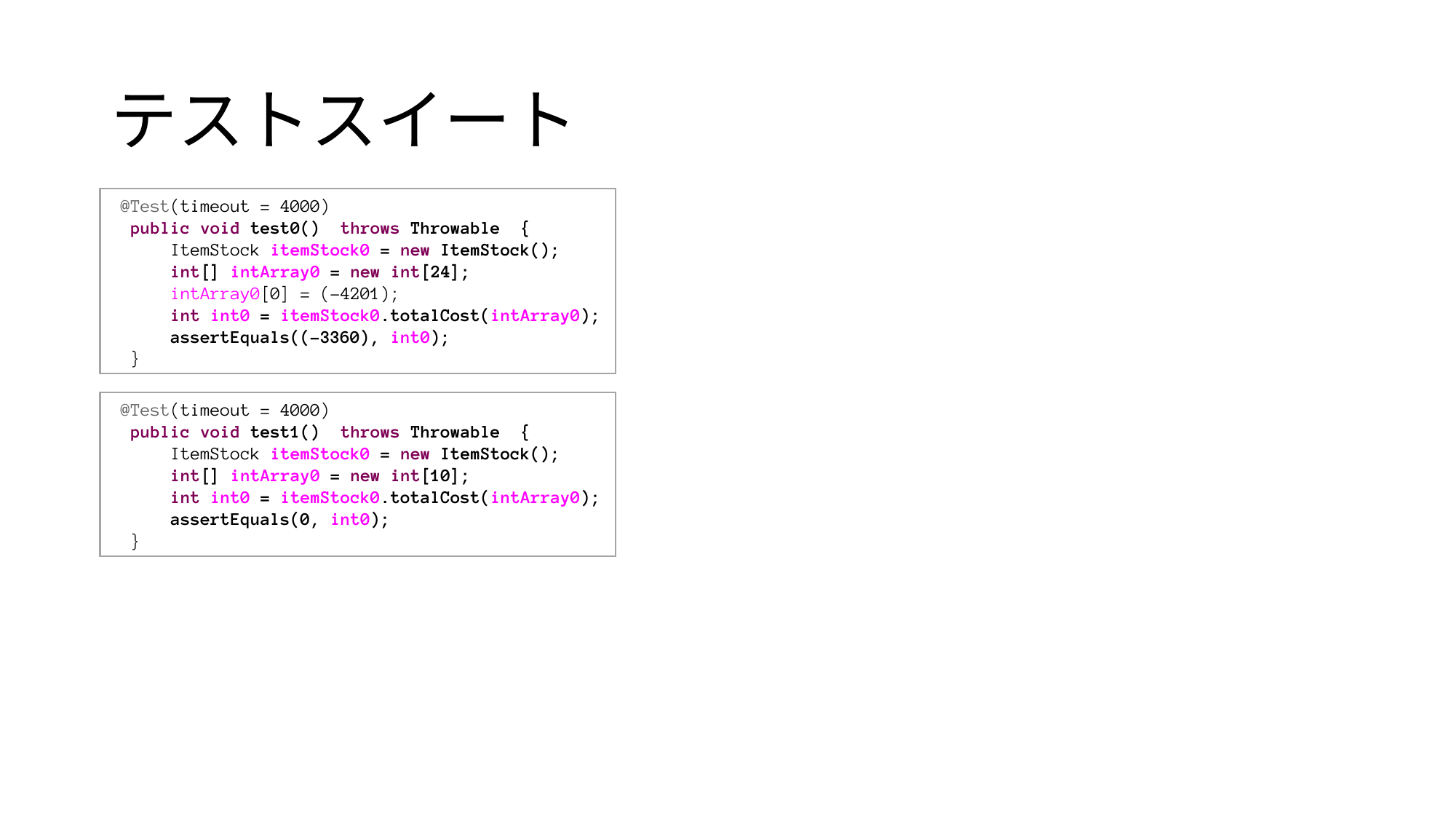

# テストスイート
 @Test(timeout = 4000)
  public void test0()  throws Throwable  {
      ItemStock itemStock0 = new ItemStock();
      int[] intArray0 = new int[24];
      intArray0[0] = (-4201);
      int int0 = itemStock0.totalCost(intArray0);
      assertEquals((-3360), int0);
  }
 @Test(timeout = 4000)
  public void test1()  throws Throwable  {
      ItemStock itemStock0 = new ItemStock();
      int[] intArray0 = new int[10];
      int int0 = itemStock0.totalCost(intArray0);
      assertEquals(0, int0);
  }